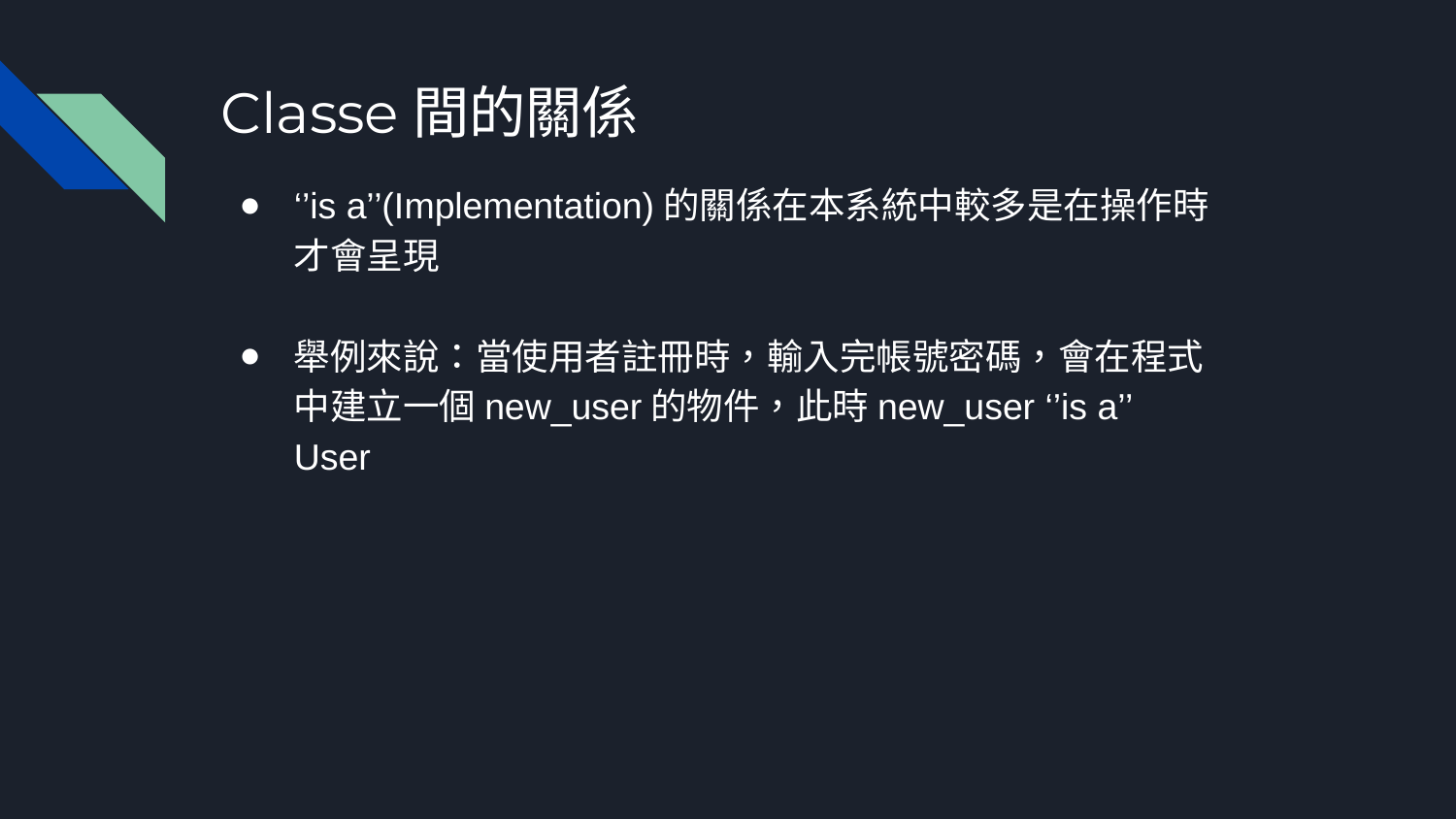

# Classe間的關係
‘’is a’’(Implementation)的關係在本系統中較多是在操作時才會呈現

舉例來說：當使用者註冊時，輸入完帳號密碼，會在程式中建立一個new_user的物件，此時new_user ‘’is a’’ User